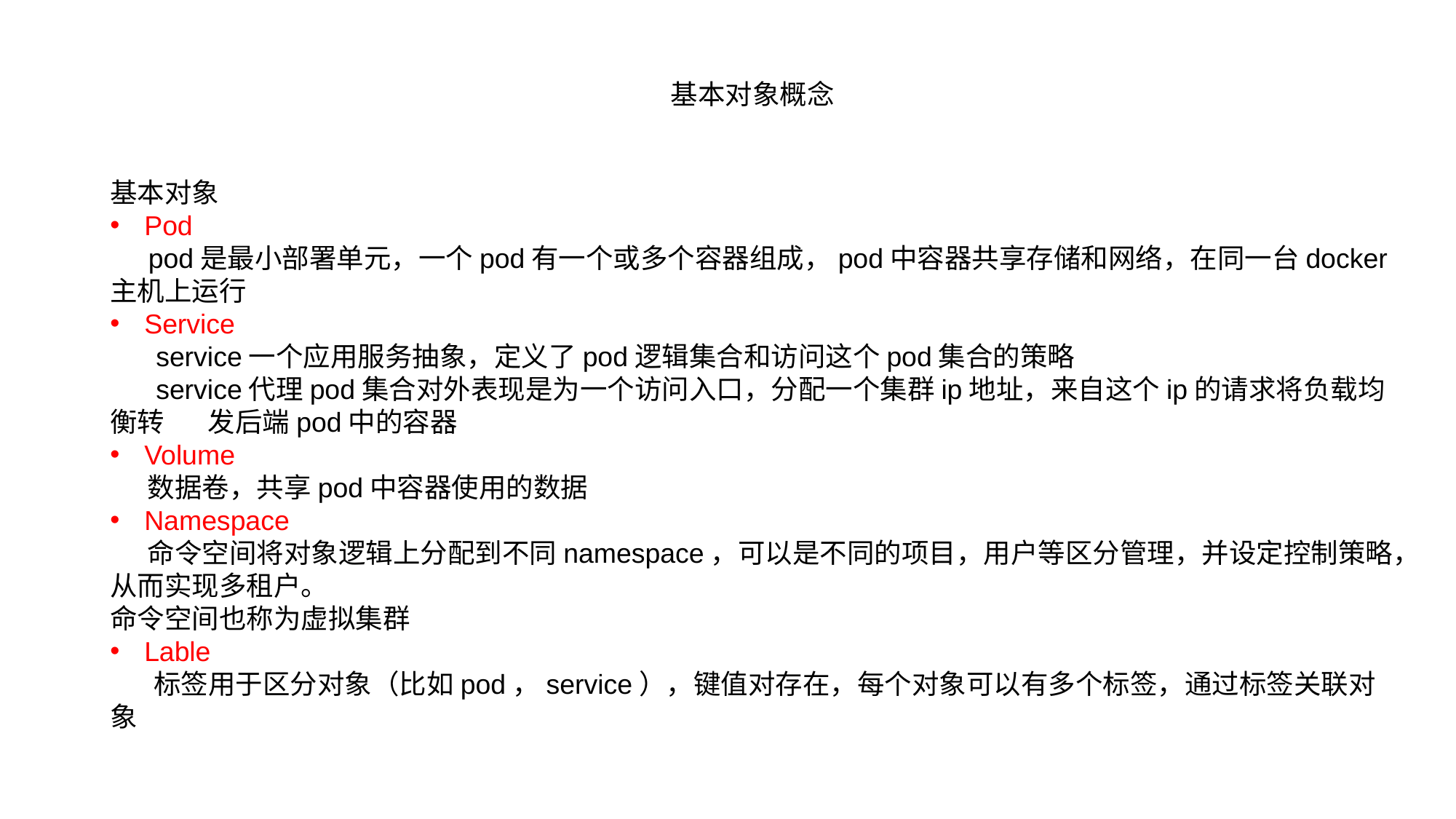

基本对象概念

基本对象
Pod
     pod是最小部署单元，一个pod有一个或多个容器组成，pod中容器共享存储和网络，在同一台docker主机上运行
Service
      service一个应用服务抽象，定义了pod逻辑集合和访问这个pod集合的策略
      service代理pod集合对外表现是为一个访问入口，分配一个集群ip地址，来自这个ip的请求将负载均衡转       发后端pod中的容器
Volume
     数据卷，共享pod中容器使用的数据
Namespace
     命令空间将对象逻辑上分配到不同namespace，可以是不同的项目，用户等区分管理，并设定控制策略，从而实现多租户。
命令空间也称为虚拟集群
Lable
      标签用于区分对象（比如pod，service），键值对存在，每个对象可以有多个标签，通过标签关联对象